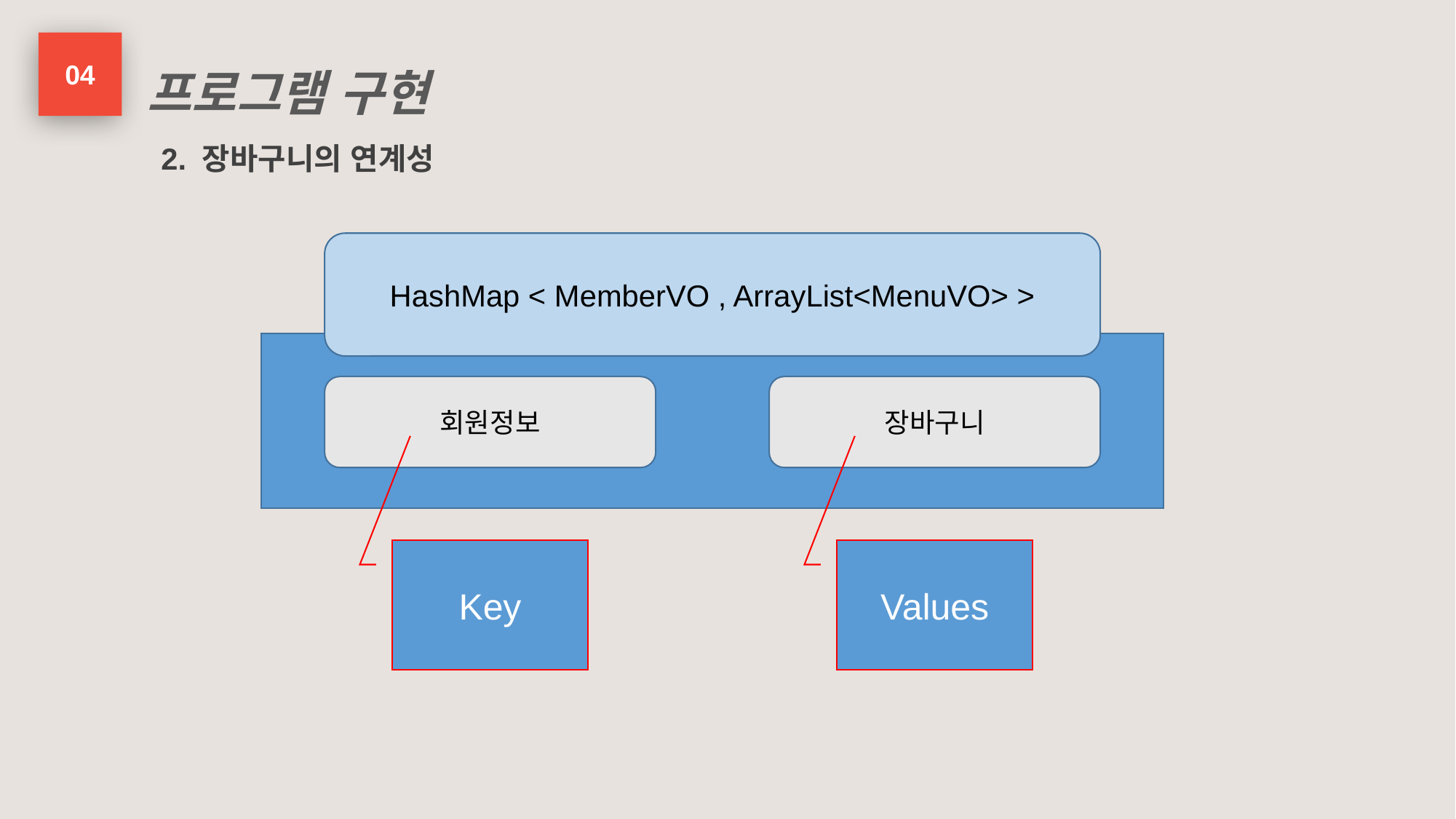

프로그램 구현
04
2. 장바구니의 연계성
HashMap < MemberVO , ArrayList<MenuVO> >

회원정보
장바구니
Key
Values